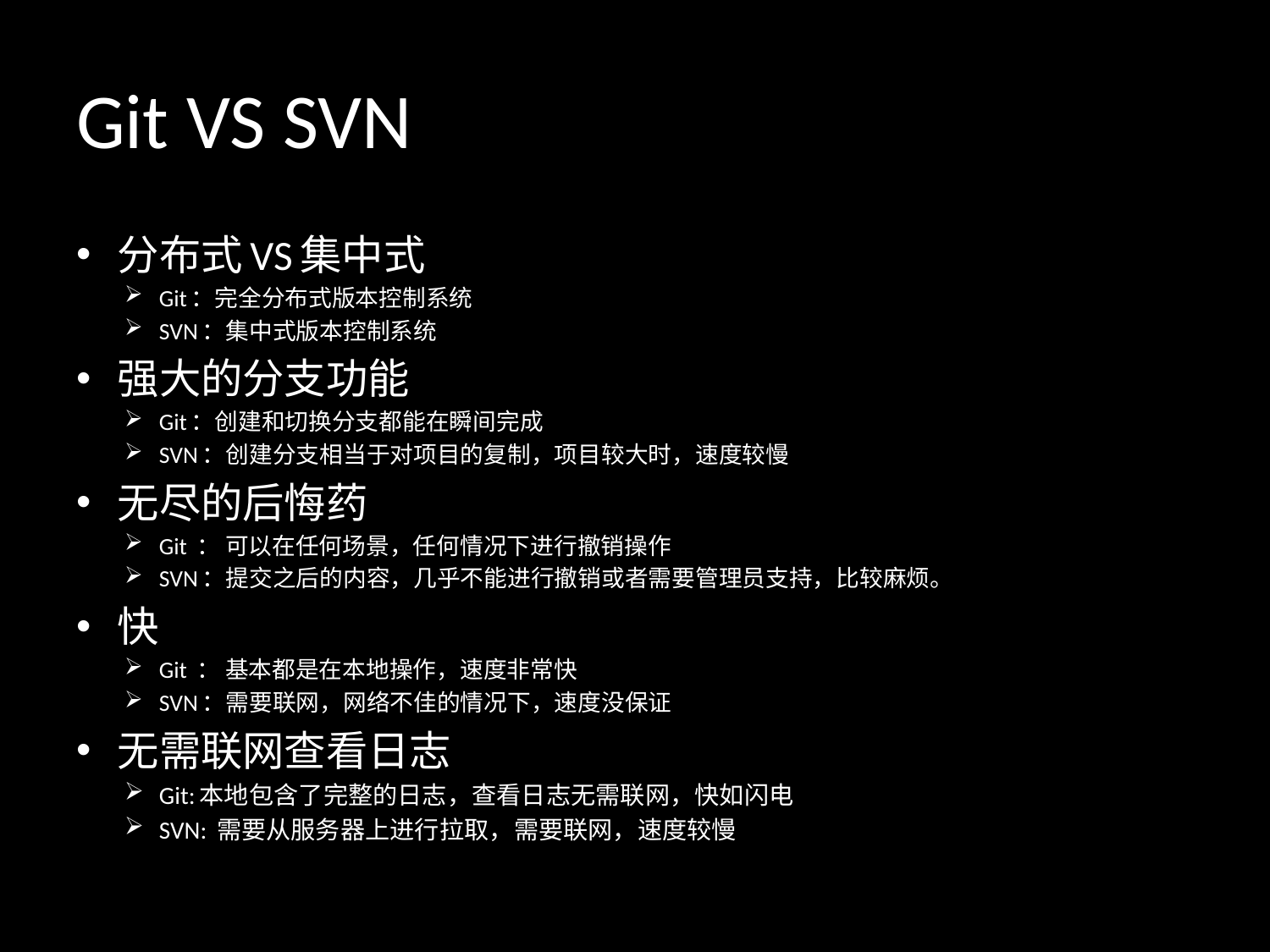

# Git VS SVN
分布式VS集中式
Git：完全分布式版本控制系统
SVN：集中式版本控制系统
强大的分支功能
Git：创建和切换分支都能在瞬间完成
SVN：创建分支相当于对项目的复制，项目较大时，速度较慢
无尽的后悔药
Git ： 可以在任何场景，任何情况下进行撤销操作
SVN：提交之后的内容，几乎不能进行撤销或者需要管理员支持，比较麻烦。
快
Git ： 基本都是在本地操作，速度非常快
SVN：需要联网，网络不佳的情况下，速度没保证
无需联网查看日志
Git:本地包含了完整的日志，查看日志无需联网，快如闪电
SVN: 需要从服务器上进行拉取，需要联网，速度较慢